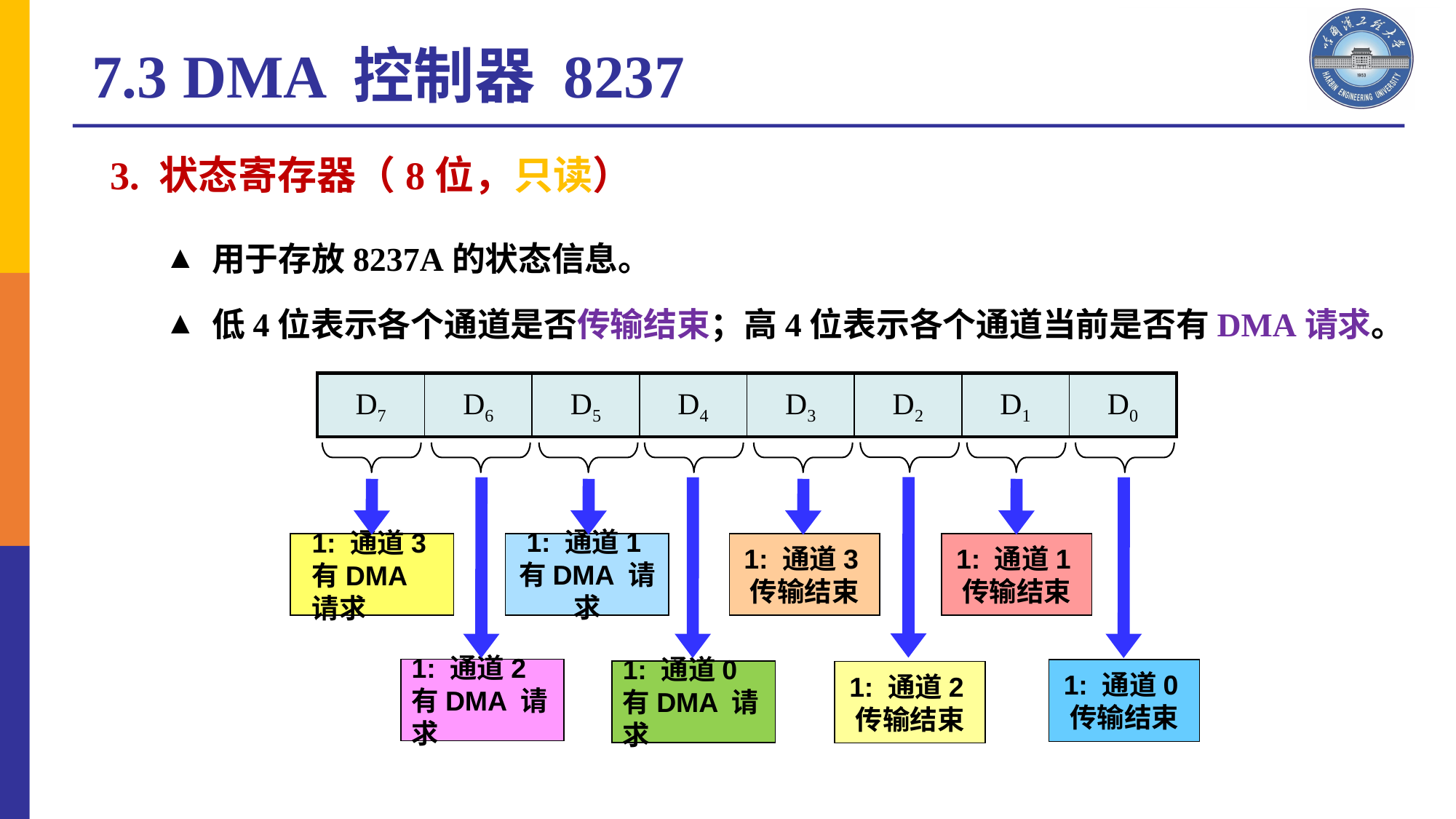

7.3 DMA 控制器 8237
3. 状态寄存器（8位，只读）
 用于存放8237A的状态信息。
 低4位表示各个通道是否传输结束；高4位表示各个通道当前是否有DMA请求。
| D7 | D6 | D5 | D4 | D3 | D2 | D1 | D0 |
| --- | --- | --- | --- | --- | --- | --- | --- |

1: 通道2传输结束

1: 通道3有DMA 请求

1: 通道0传输结束

1: 通道2有DMA 请求

1: 通道1有DMA 请求

1: 通道0有DMA 请求

1: 通道3传输结束

1: 通道1传输结束